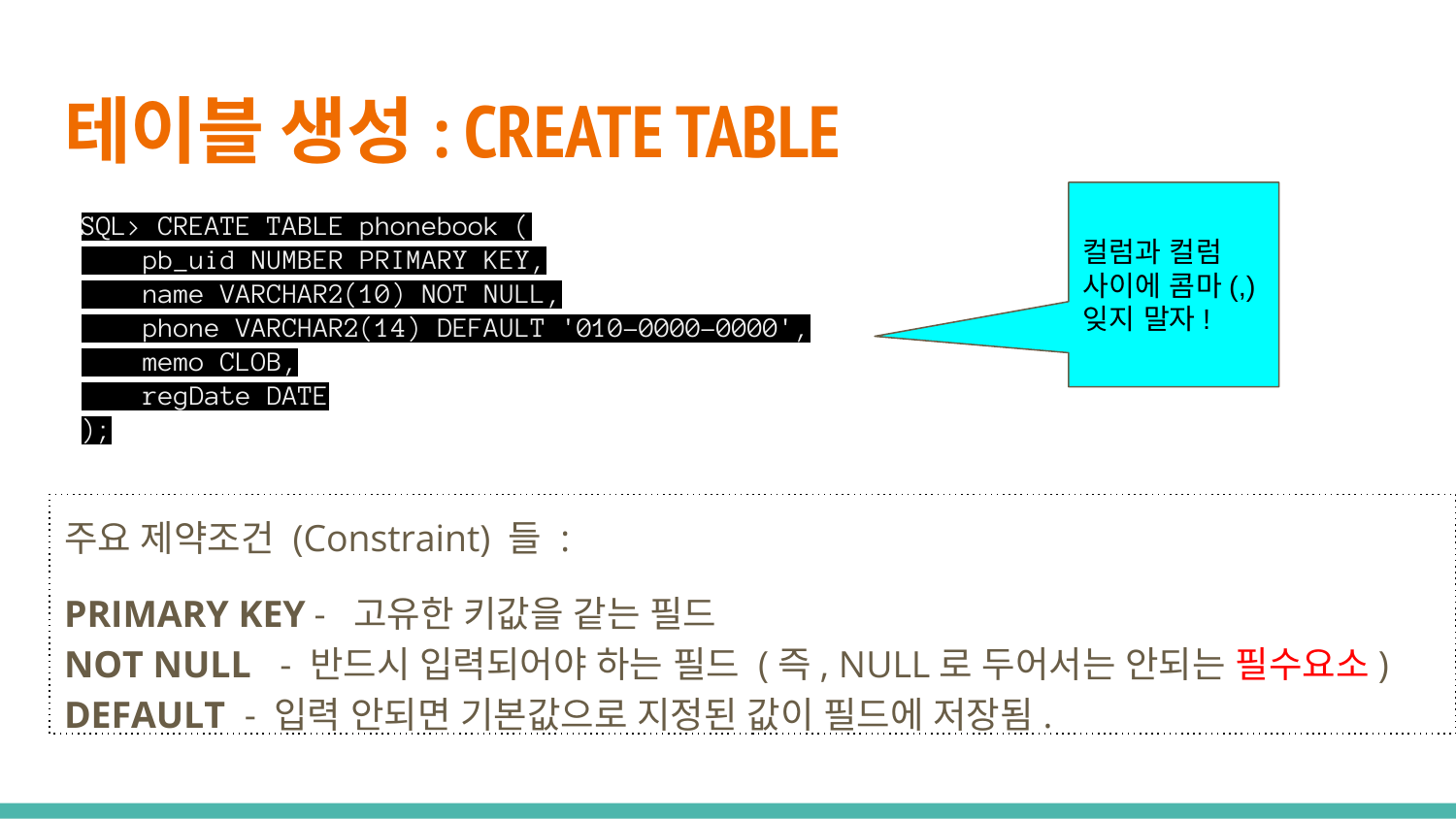

# 테이블 생성: CREATE TABLE
컬럼과 컬럼 사이에 콤마(,)  잊지 말자!
SQL> CREATE TABLE phonebook (
    pb_uid NUMBER PRIMARY KEY,
    name VARCHAR2(10) NOT NULL,
    phone VARCHAR2(14) DEFAULT '010-0000-0000',
    memo CLOB,
    regDate DATE
);

주요 제약조건 (Constraint) 들 :
PRIMARY KEY -  고유한 키값을 같는 필드
NOT NULL   - 반드시 입력되어야 하는 필드 (즉, NULL로 두어서는 안되는 필수요소)
DEFAULT  - 입력 안되면 기본값으로 지정된 값이 필드에 저장됨.